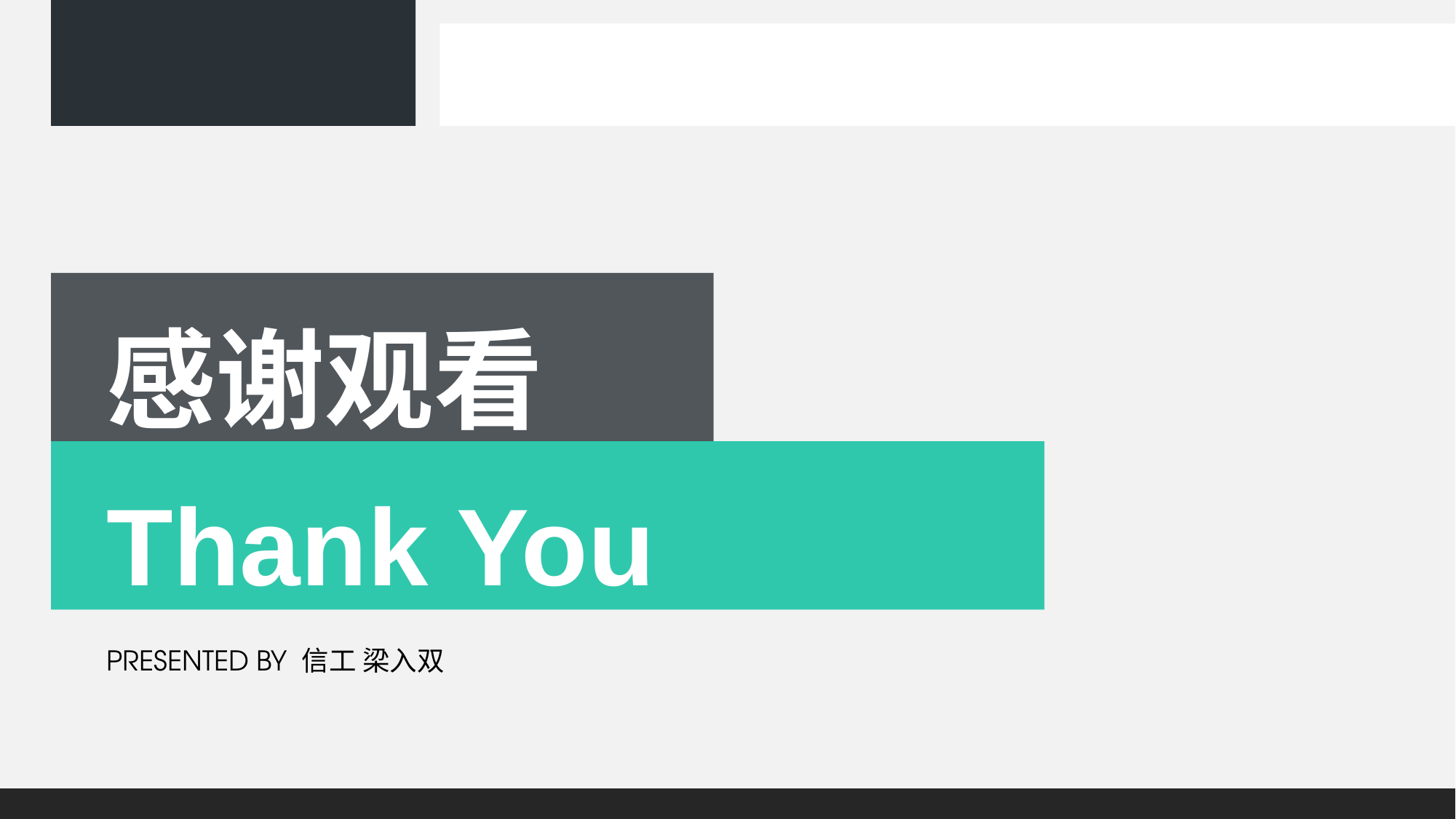

感谢观看
Thank You
PRESENTED BY 信工 梁入双